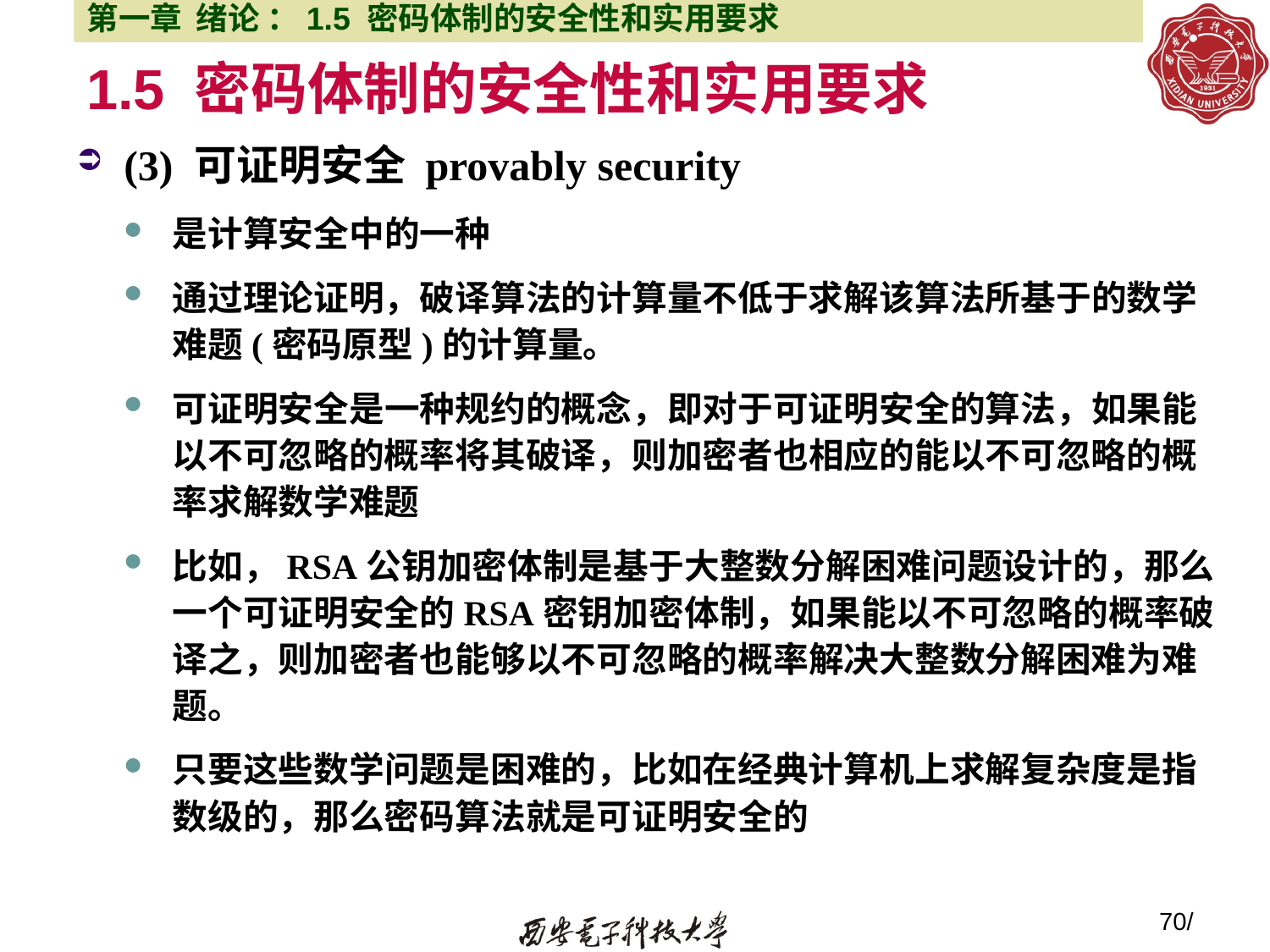

第一章  绪论 ：1.5 密码体制的安全性和实用要求
# 1.5 密码体制的安全性和实用要求
(3) 可证明安全 provably security
是计算安全中的一种
通过理论证明，破译算法的计算量不低于求解该算法所基于的数学难题(密码原型)的计算量。
可证明安全是一种规约的概念，即对于可证明安全的算法，如果能以不可忽略的概率将其破译，则加密者也相应的能以不可忽略的概率求解数学难题
比如，RSA公钥加密体制是基于大整数分解困难问题设计的，那么一个可证明安全的RSA密钥加密体制，如果能以不可忽略的概率破译之，则加密者也能够以不可忽略的概率解决大整数分解困难为难题。
只要这些数学问题是困难的，比如在经典计算机上求解复杂度是指数级的，那么密码算法就是可证明安全的
70/